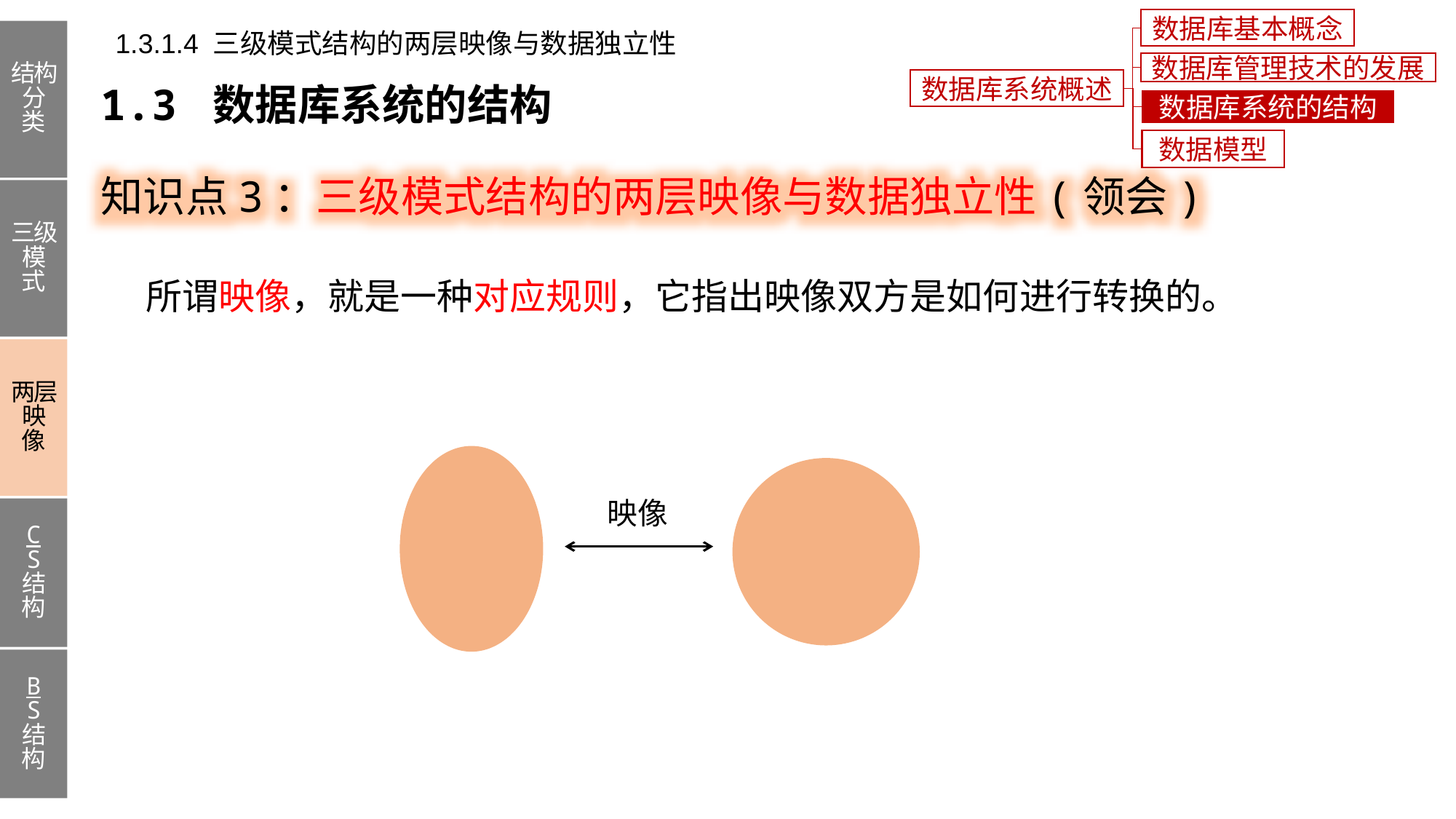

数据库基本概念
结构分类
三级模式
两层映像
C
S
结构
B
S
结构
1.3.1.4 三级模式结构的两层映像与数据独立性
数据库管理技术的发展
数据库系统概述
1.3 数据库系统的结构
数据库系统的结构
知识点3：三级模式结构的两层映像与数据独立性(领会)
数据模型
所谓映像，就是一种对应规则，它指出映像双方是如何进行转换的。

映像